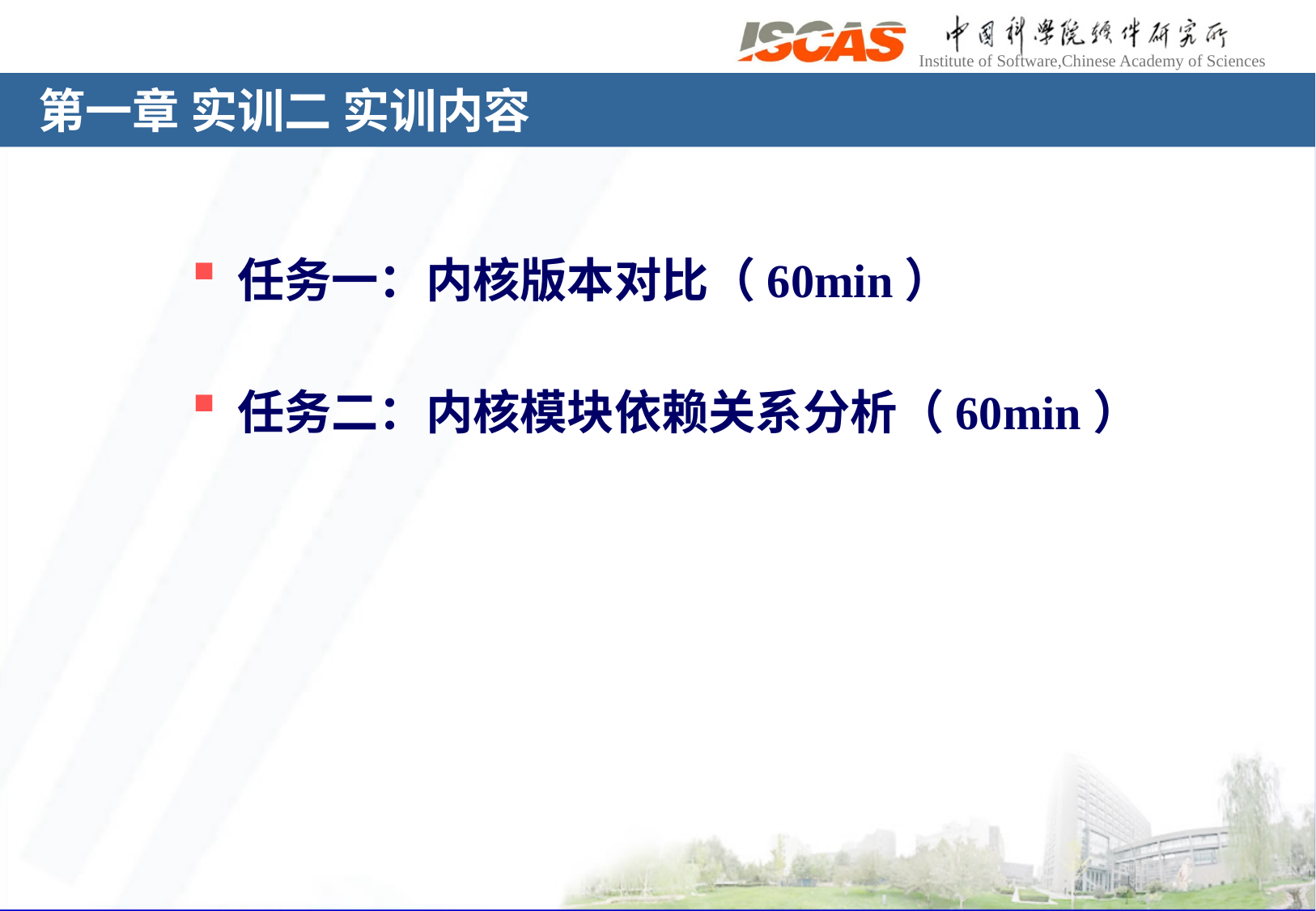

# 第一章 实训二 实训内容

任务一：内核版本对比（60min）

任务二：内核模块依赖关系分析（60min）